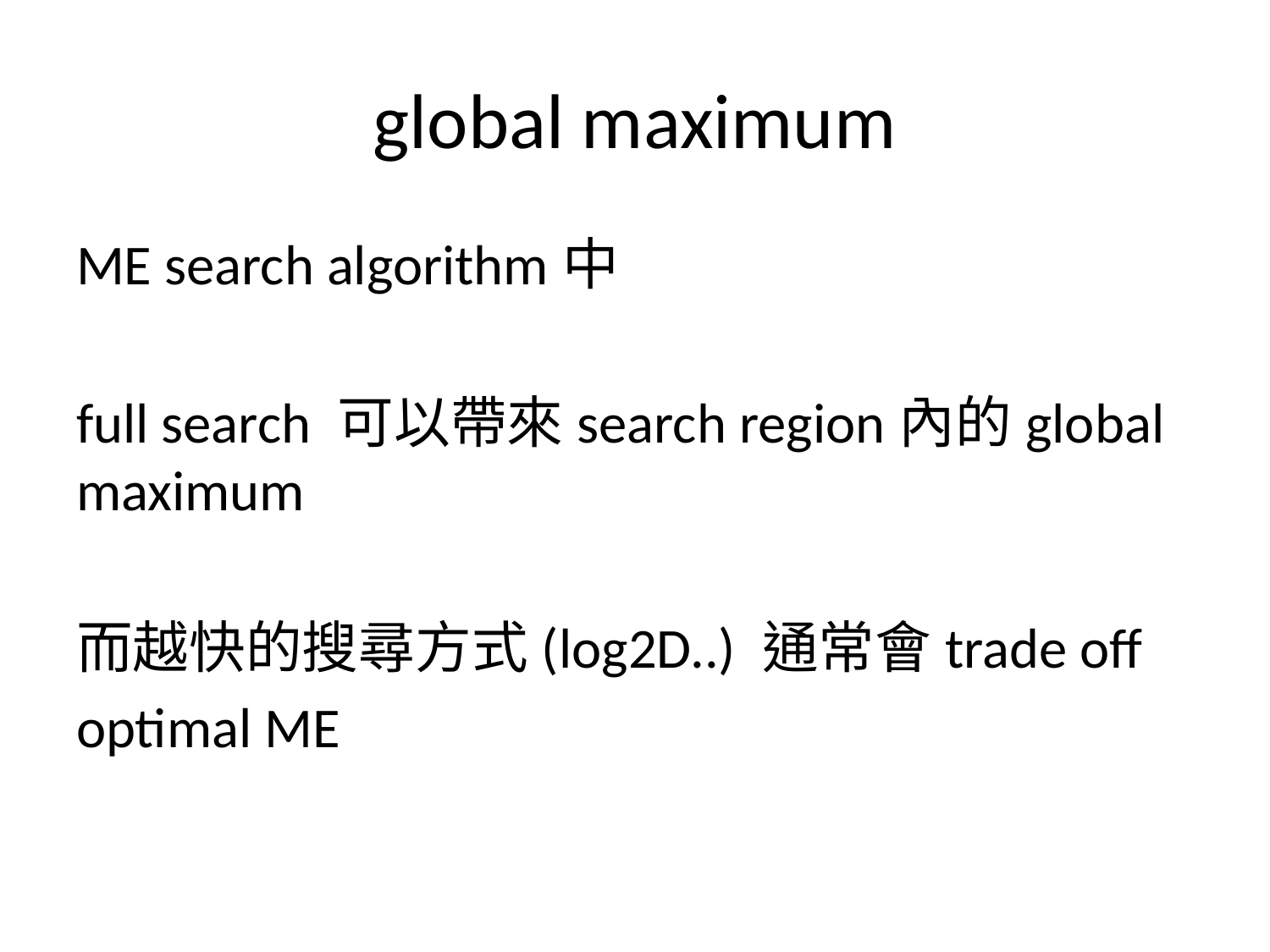

# global maximum
ME search algorithm中

full search 可以帶來search region內的global maximum

而越快的搜尋方式(log2D..) 通常會trade off
optimal ME